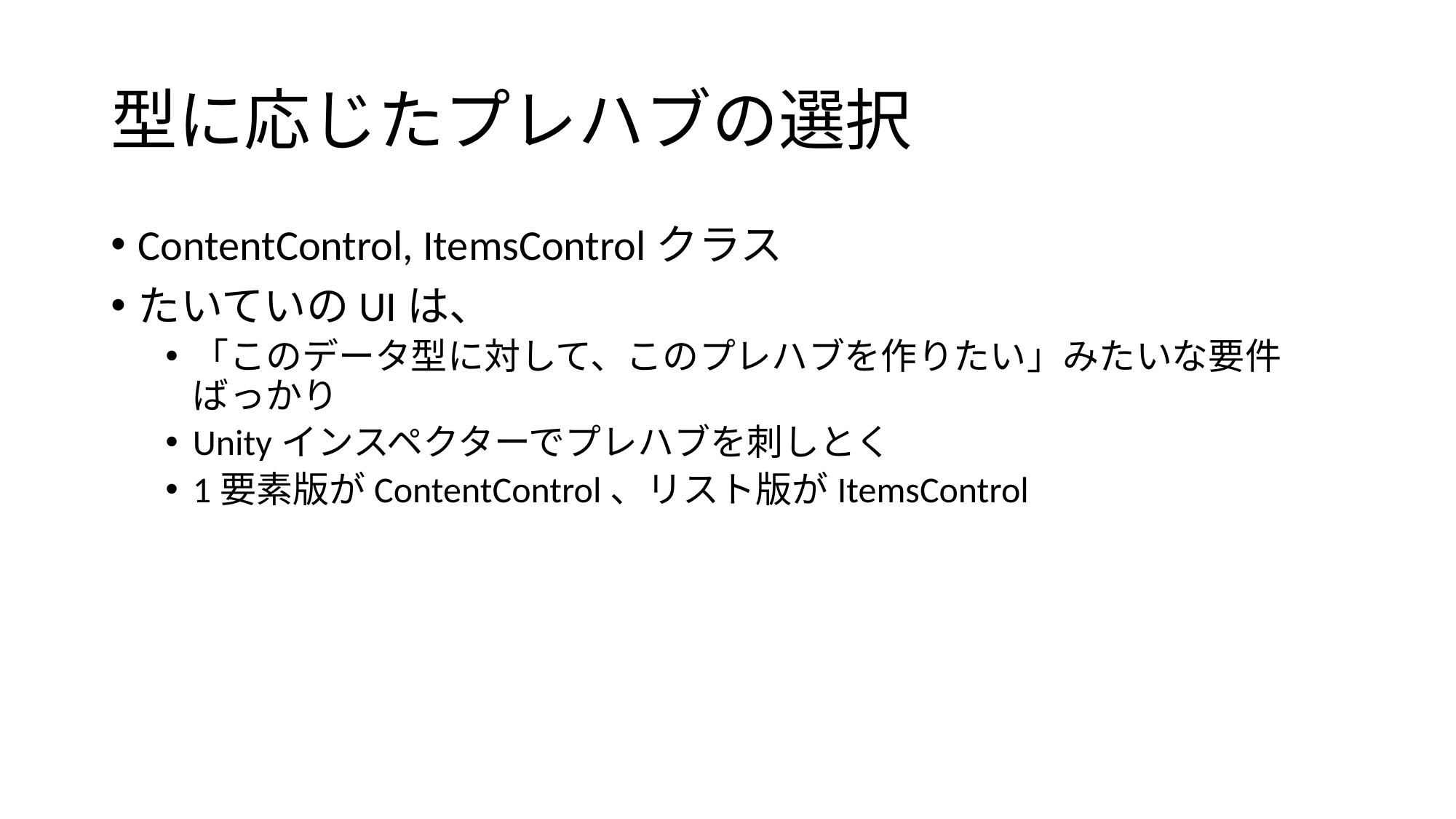

# 型に応じたプレハブの選択
ContentControl, ItemsControlクラス
たいていのUIは、
「このデータ型に対して、このプレハブを作りたい」みたいな要件ばっかり
Unityインスペクターでプレハブを刺しとく
1要素版がContentControl、リスト版がItemsControl